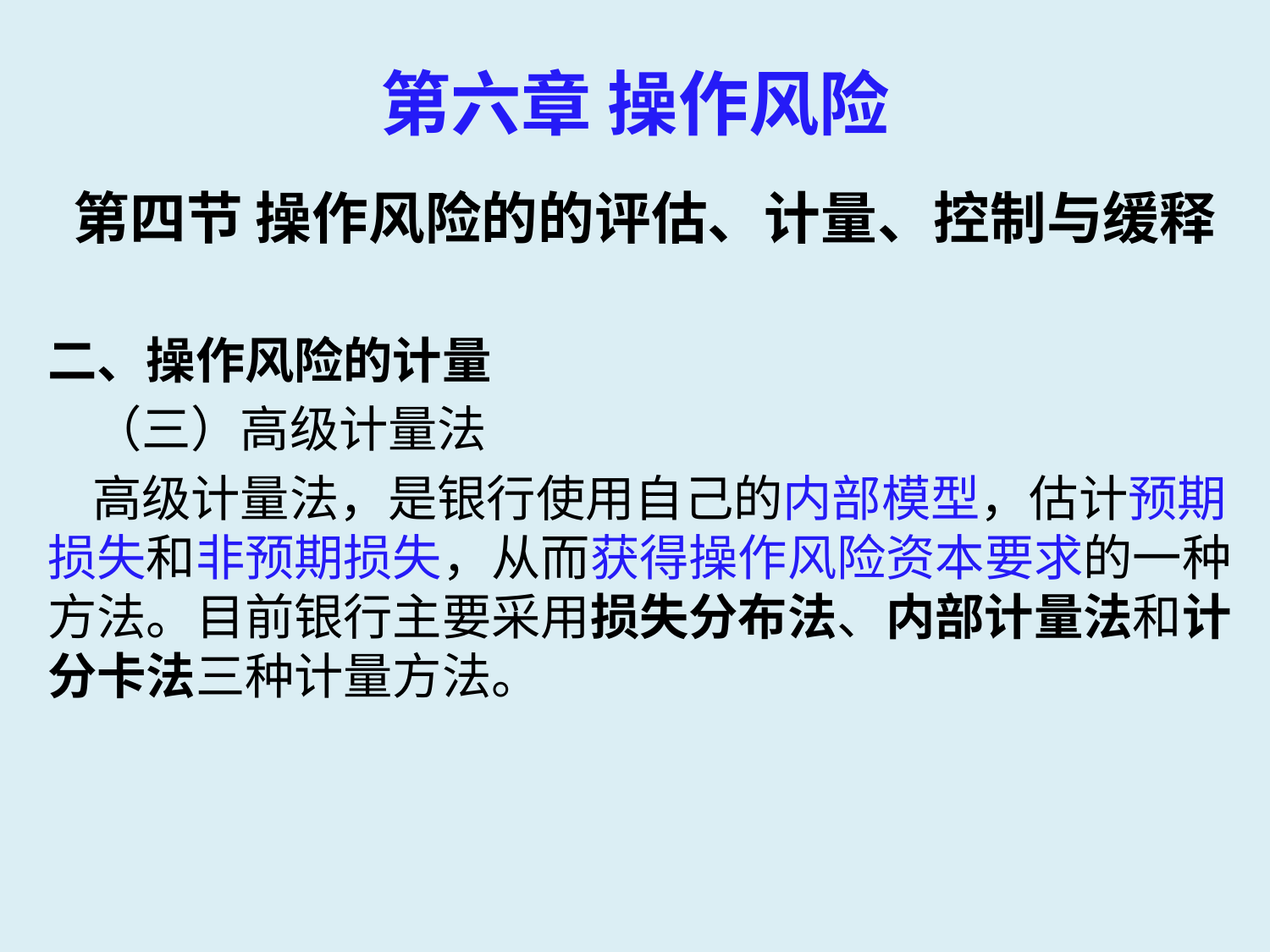

# 第六章 操作风险
第四节 操作风险的的评估、计量、控制与缓释

二、操作风险的计量
   （三）高级计量法
   高级计量法，是银行使用自己的内部模型，估计预期损失和非预期损失，从而获得操作风险资本要求的一种方法。目前银行主要采用损失分布法、内部计量法和计分卡法三种计量方法。
20